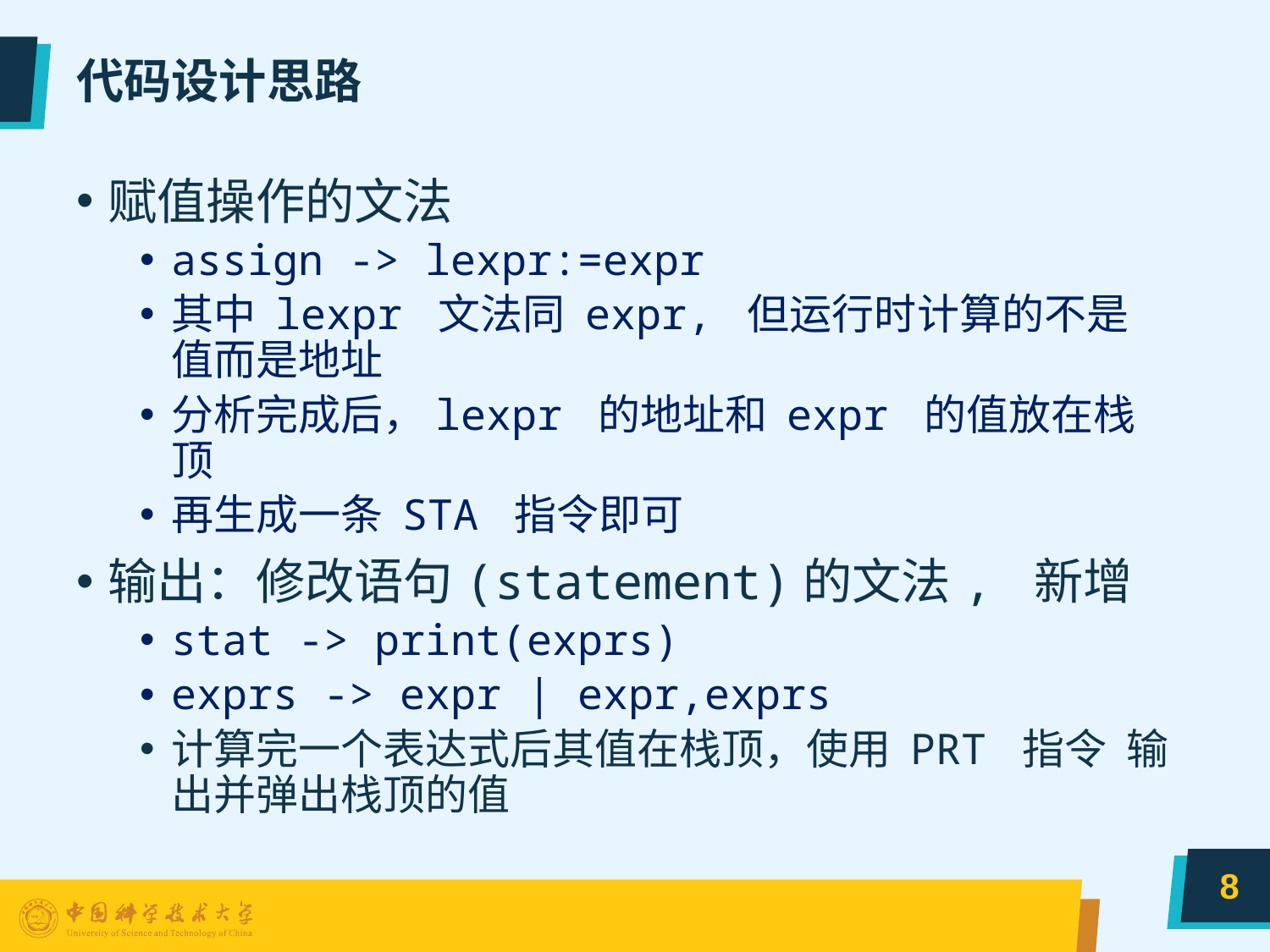

# 代码设计思路
赋值操作的文法
assign -> lexpr:=expr
其中 lexpr 文法同 expr, 但运行时计算的不是值而是地址
分析完成后，lexpr 的地址和 expr 的值放在栈顶
再生成一条 STA 指令即可
输出：修改语句(statement)的文法, 新增
stat -> print(exprs)
exprs -> expr | expr,exprs
计算完一个表达式后其值在栈顶，使用 PRT 指令  输出并弹出栈顶的值

8